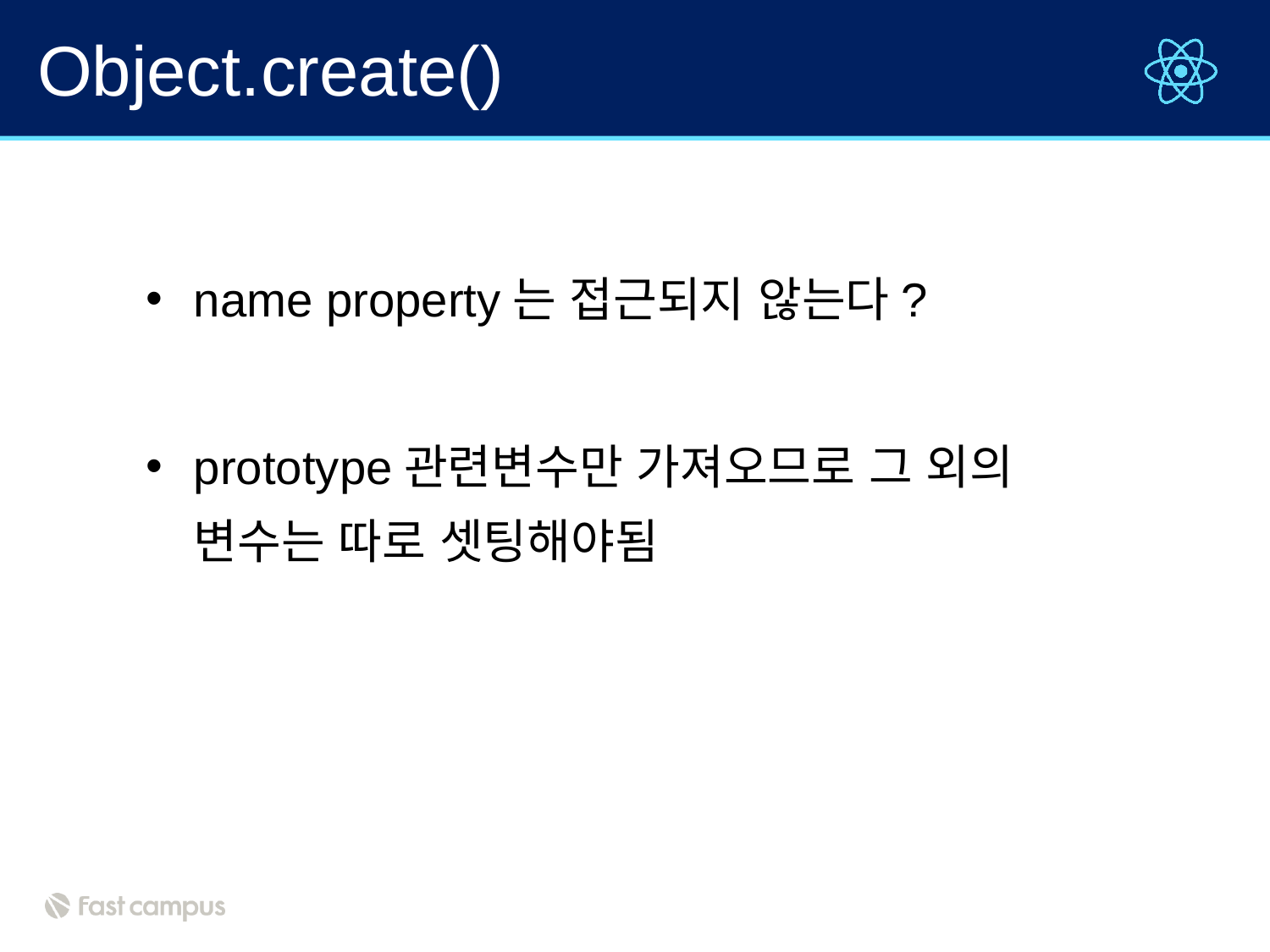

# Object.create()
name property는 접근되지 않는다?

prototype관련변수만 가져오므로 그 외의 변수는 따로 셋팅해야됨